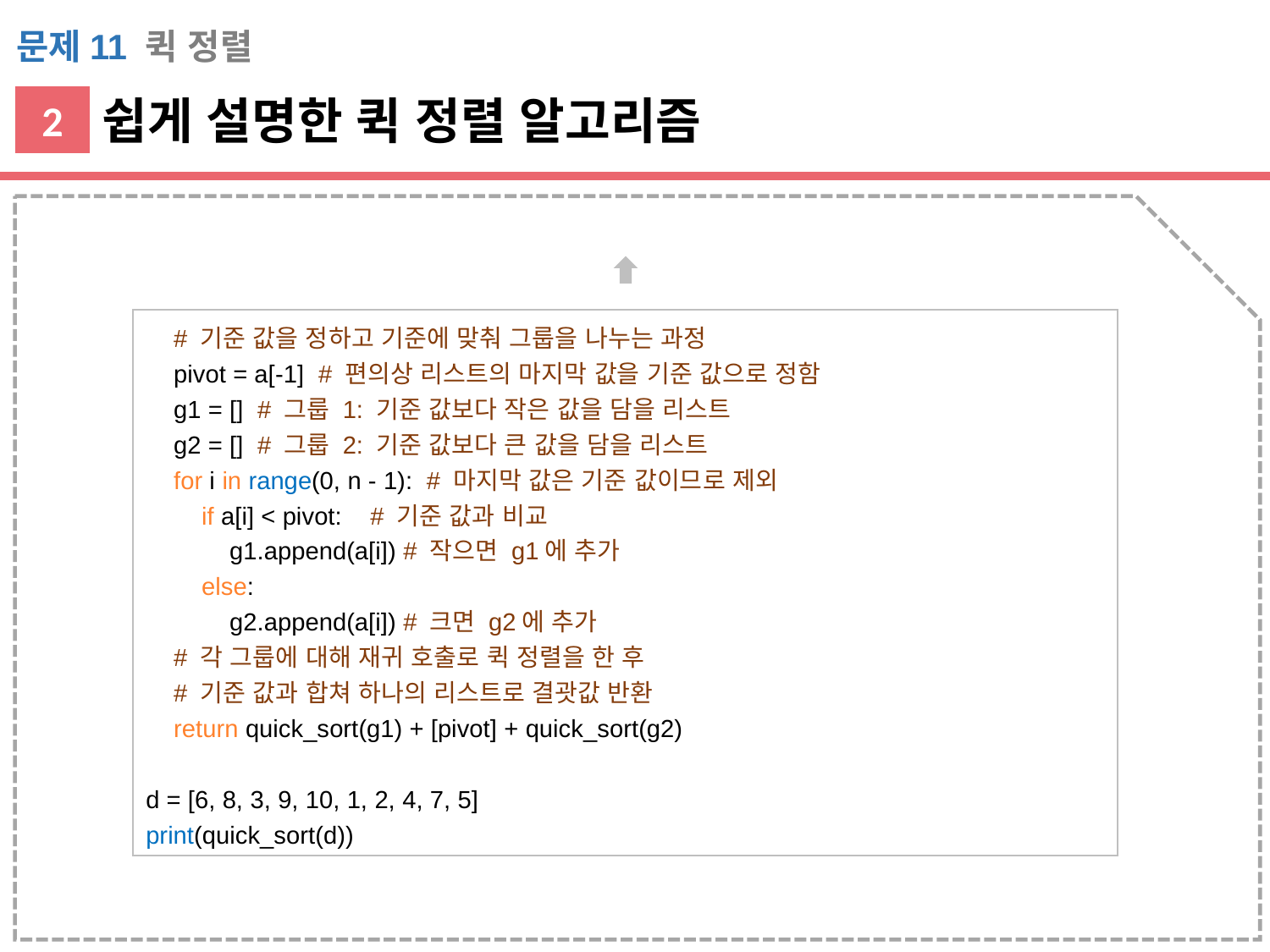

문제11 퀵 정렬
쉽게 설명한 퀵 정렬 알고리즘
2

    # 기준 값을 정하고 기준에 맞춰 그룹을 나누는 과정
    pivot = a[-1]  # 편의상 리스트의 마지막 값을 기준 값으로 정함
    g1 = []  # 그룹 1: 기준 값보다 작은 값을 담을 리스트
    g2 = []  # 그룹 2: 기준 값보다 큰 값을 담을 리스트
    for i in range(0, n - 1):  # 마지막 값은 기준 값이므로 제외
        if a[i] < pivot:    # 기준 값과 비교
            g1.append(a[i]) # 작으면 g1에 추가
        else:
            g2.append(a[i]) # 크면 g2에 추가
    # 각 그룹에 대해 재귀 호출로 퀵 정렬을 한 후
    # 기준 값과 합쳐 하나의 리스트로 결괏값 반환
    return quick_sort(g1) + [pivot] + quick_sort(g2)

d = [6, 8, 3, 9, 10, 1, 2, 4, 7, 5]
print(quick_sort(d))